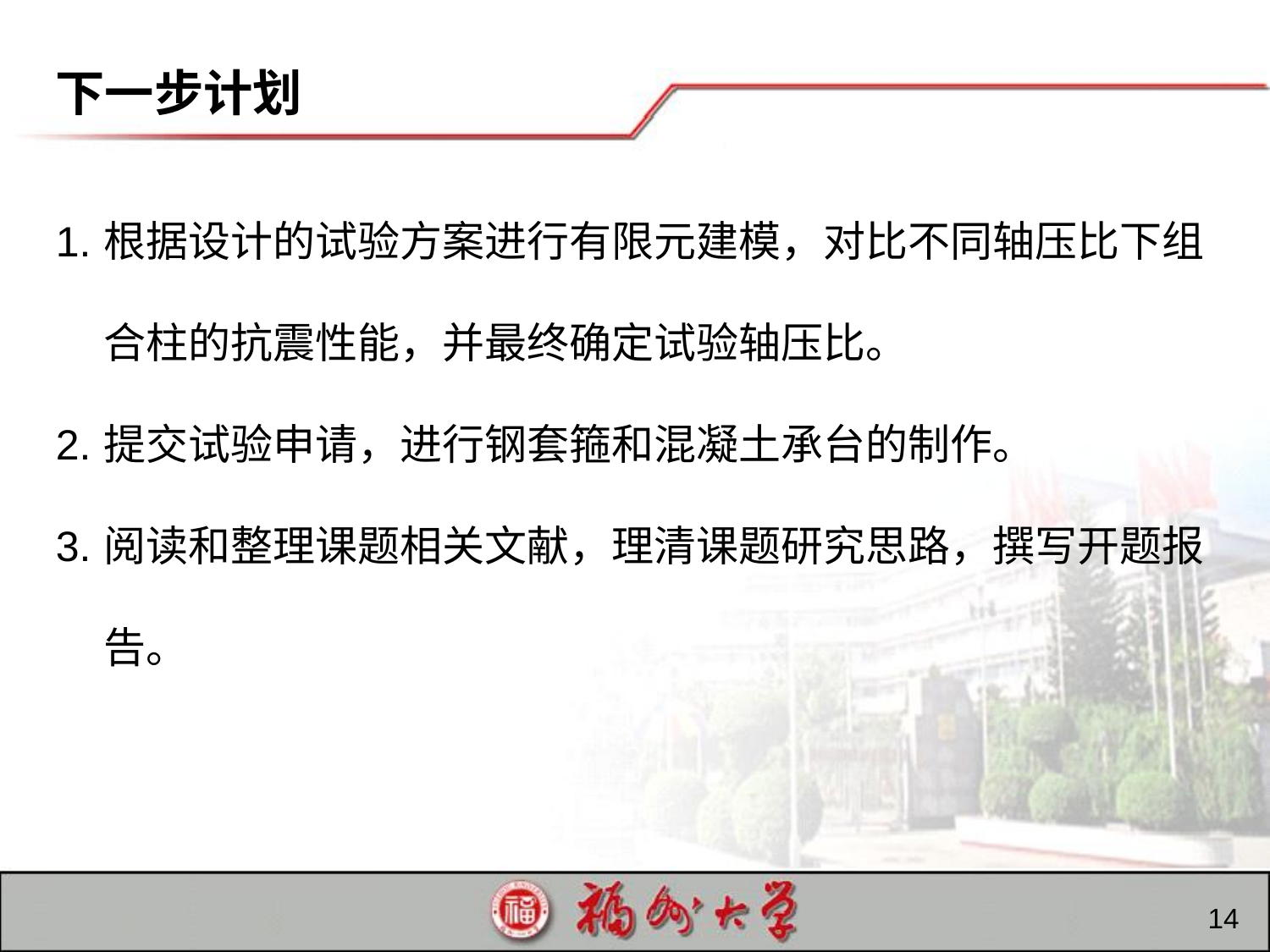

下一步计划
根据设计的试验方案进行有限元建模，对比不同轴压比下组合柱的抗震性能，并最终确定试验轴压比。
提交试验申请，进行钢套箍和混凝土承台的制作。
阅读和整理课题相关文献，理清课题研究思路，撰写开题报告。
14